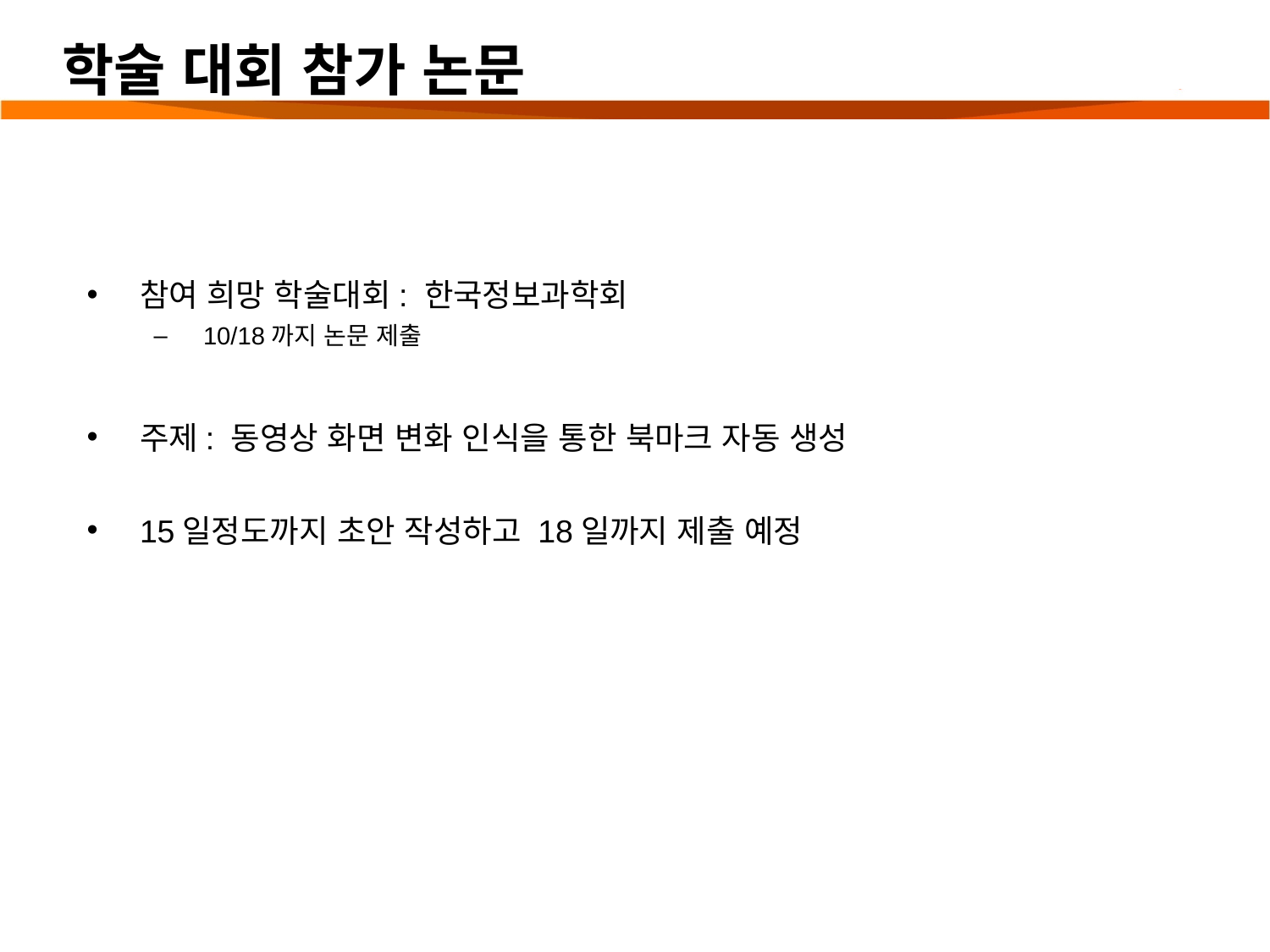

# 학술 대회 참가 논문
참여 희망 학술대회: 한국정보과학회
10/18까지 논문 제출

주제: 동영상 화면 변화 인식을 통한 북마크 자동 생성

15일정도까지 초안 작성하고 18일까지 제출 예정